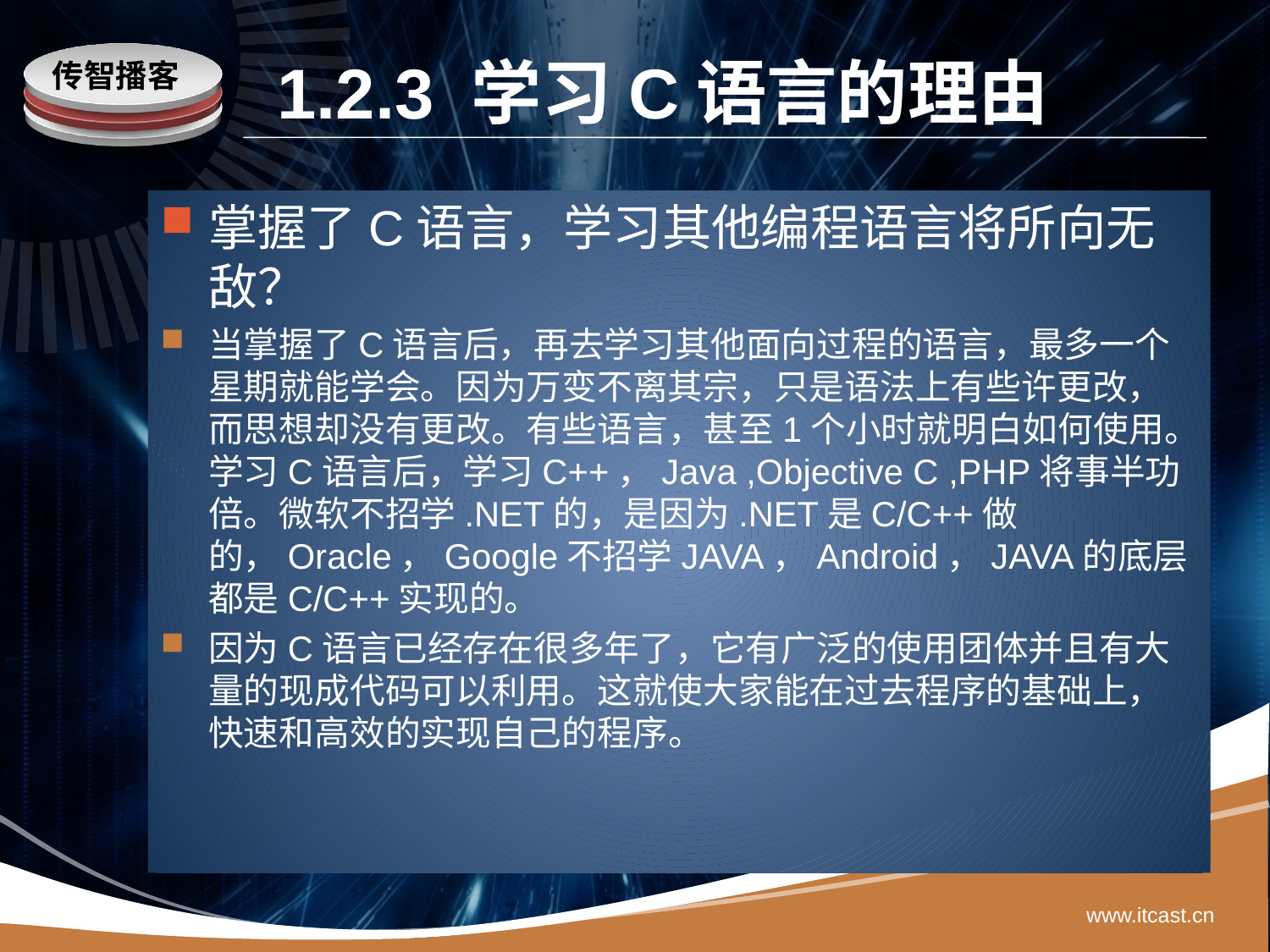

# 1.2.3 学习C语言的理由
传智播客
掌握了C语言，学习其他编程语言将所向无敌？
当掌握了C语言后，再去学习其他面向过程的语言，最多一个星期就能学会。因为万变不离其宗，只是语法上有些许更改，而思想却没有更改。有些语言，甚至1个小时就明白如何使用。学习C语言后，学习C++，Java ,Objective C ,PHP将事半功倍。微软不招学.NET的，是因为.NET是C/C++做的，Oracle，Google不招学JAVA，Android，JAVA的底层都是C/C++实现的。
因为C语言已经存在很多年了，它有广泛的使用团体并且有大量的现成代码可以利用。这就使大家能在过去程序的基础上，快速和高效的实现自己的程序。

www.itcast.cn